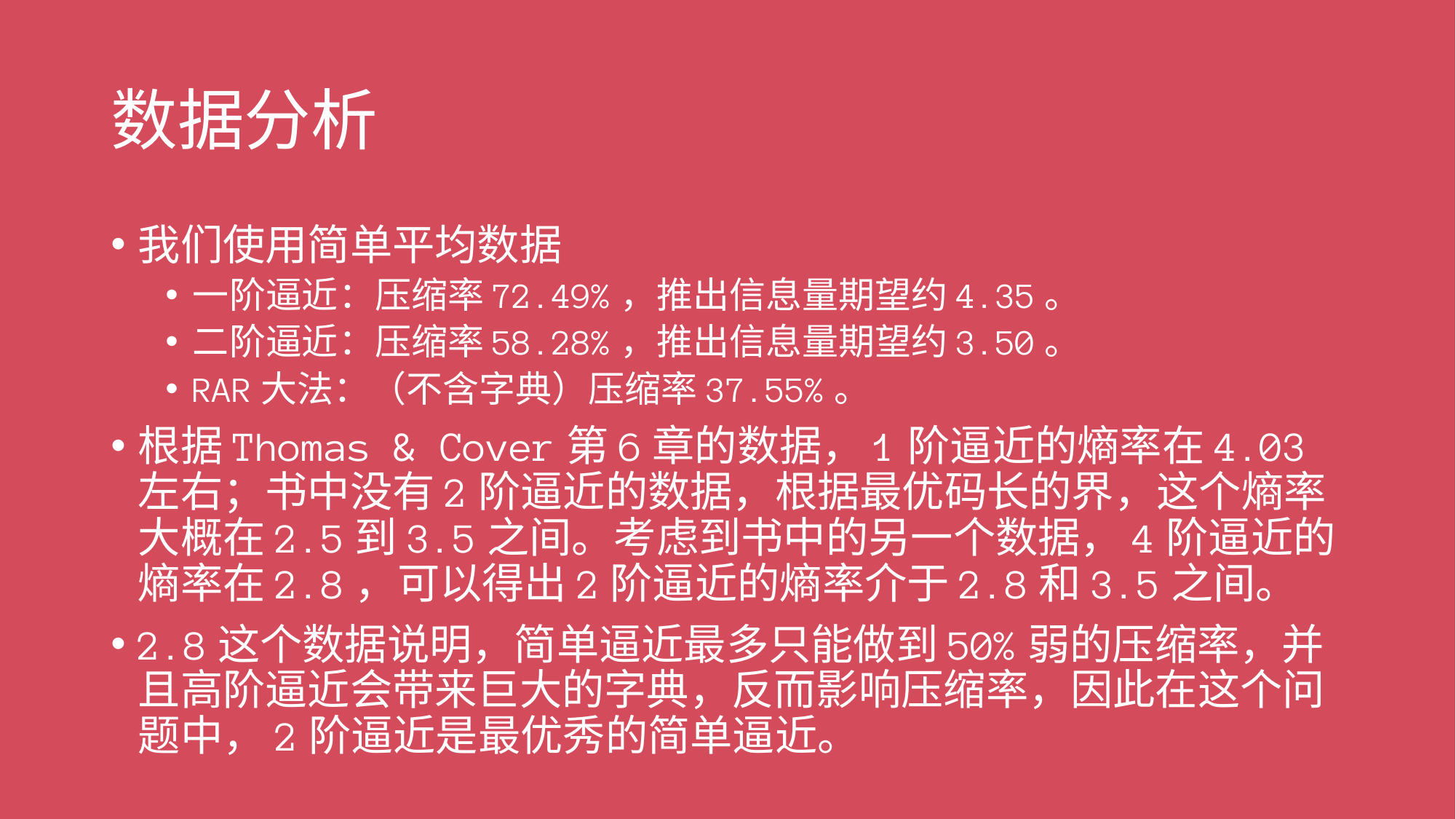

# 数据分析
我们使用简单平均数据
一阶逼近：压缩率72.49%，推出信息量期望约4.35。
二阶逼近：压缩率58.28%，推出信息量期望约3.50。
RAR大法：（不含字典）压缩率37.55%。
根据Thomas & Cover第6章的数据，1阶逼近的熵率在4.03左右；书中没有2阶逼近的数据，根据最优码长的界，这个熵率大概在2.5到3.5之间。考虑到书中的另一个数据，4阶逼近的熵率在2.8，可以得出2阶逼近的熵率介于2.8和3.5之间。
2.8这个数据说明，简单逼近最多只能做到50%弱的压缩率，并且高阶逼近会带来巨大的字典，反而影响压缩率，因此在这个问题中，2阶逼近是最优秀的简单逼近。